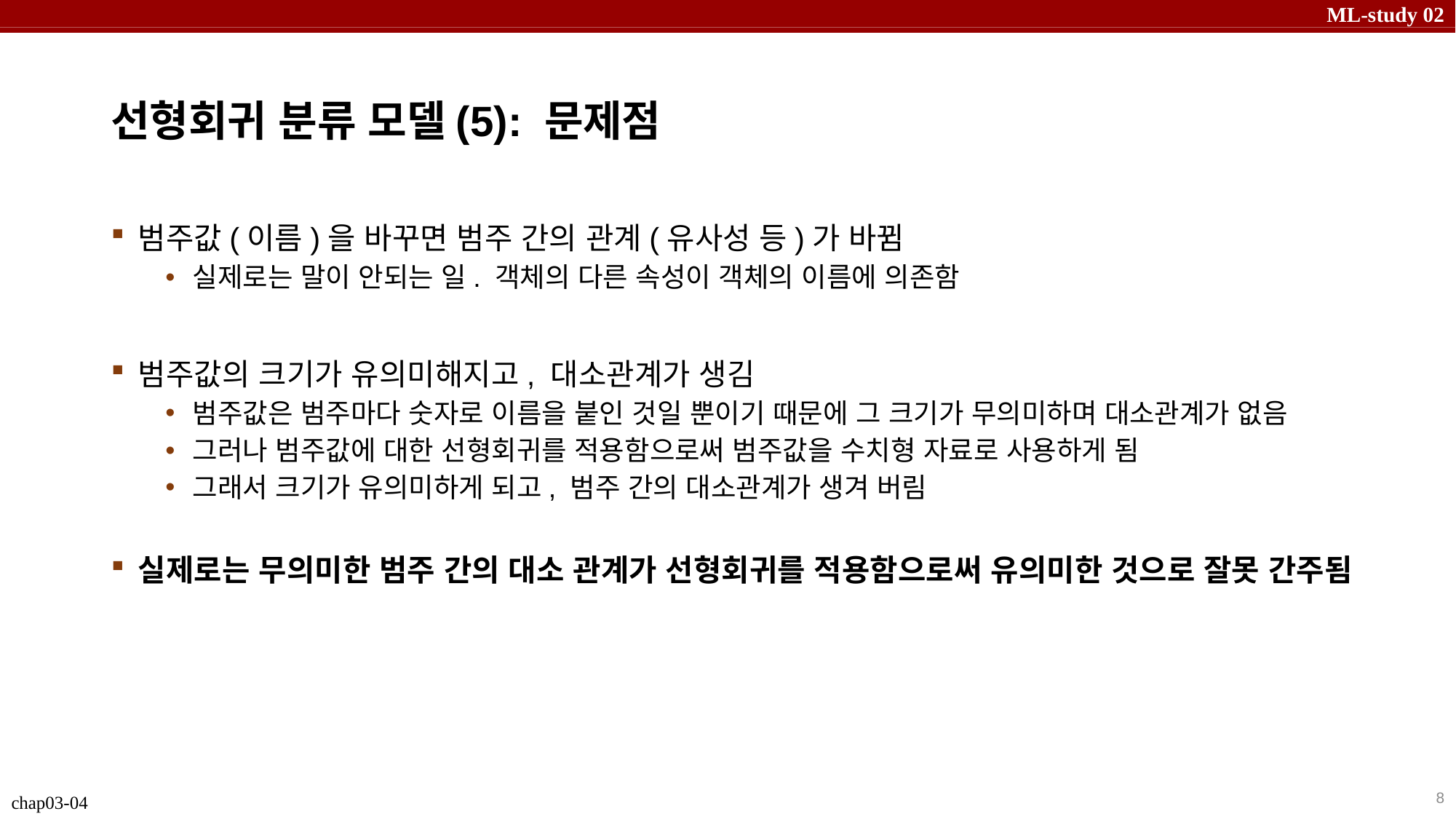

# 선형회귀 분류 모델(5): 문제점
범주값(이름)을 바꾸면 범주 간의 관계(유사성 등)가 바뀜
실제로는 말이 안되는 일. 객체의 다른 속성이 객체의 이름에 의존함

범주값의 크기가 유의미해지고, 대소관계가 생김
범주값은 범주마다 숫자로 이름을 붙인 것일 뿐이기 때문에 그 크기가 무의미하며 대소관계가 없음
그러나 범주값에 대한 선형회귀를 적용함으로써 범주값을 수치형 자료로 사용하게 됨
그래서 크기가 유의미하게 되고, 범주 간의 대소관계가 생겨 버림

실제로는 무의미한 범주 간의 대소 관계가 선형회귀를 적용함으로써 유의미한 것으로 잘못 간주됨

8